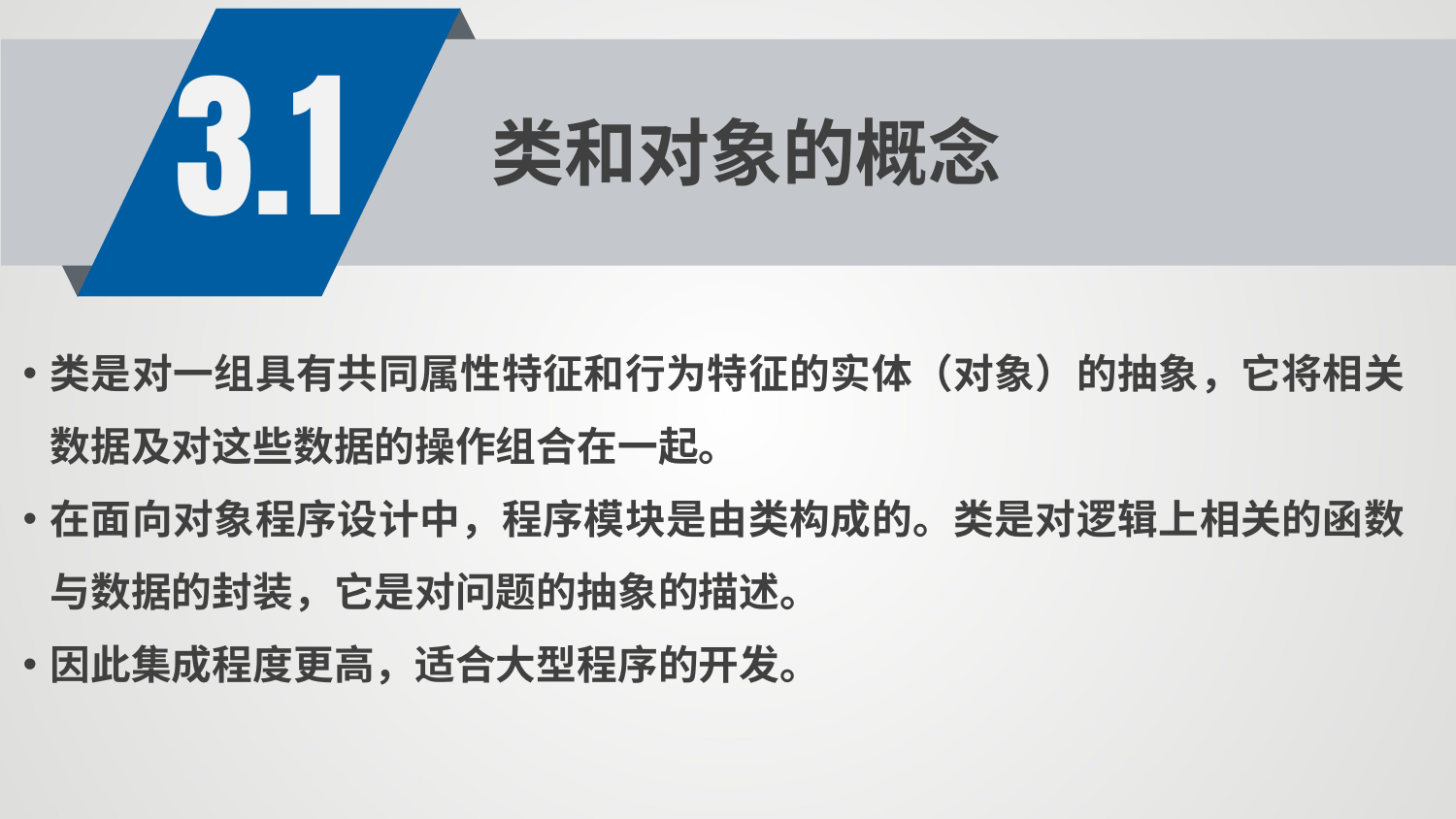

3.1

类和对象的概念
类是对一组具有共同属性特征和行为特征的实体（对象）的抽象，它将相关数据及对这些数据的操作组合在一起。
在面向对象程序设计中，程序模块是由类构成的。类是对逻辑上相关的函数与数据的封装，它是对问题的抽象的描述。
因此集成程度更高，适合大型程序的开发。